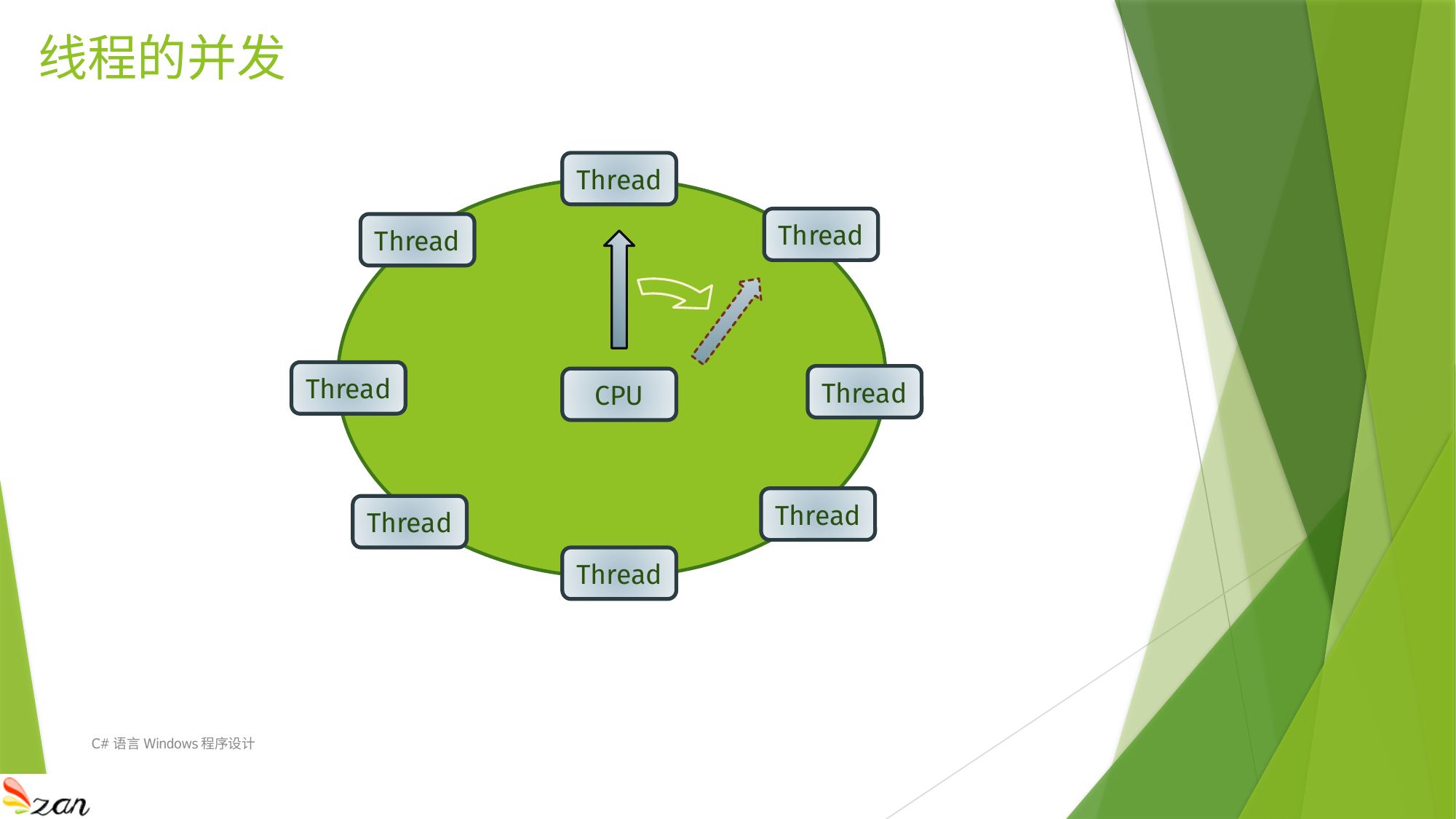

# 线程的并发
Thread

Thread
Thread

Thread
Thread
CPU
Thread
Thread
Thread
C#语言Windows程序设计